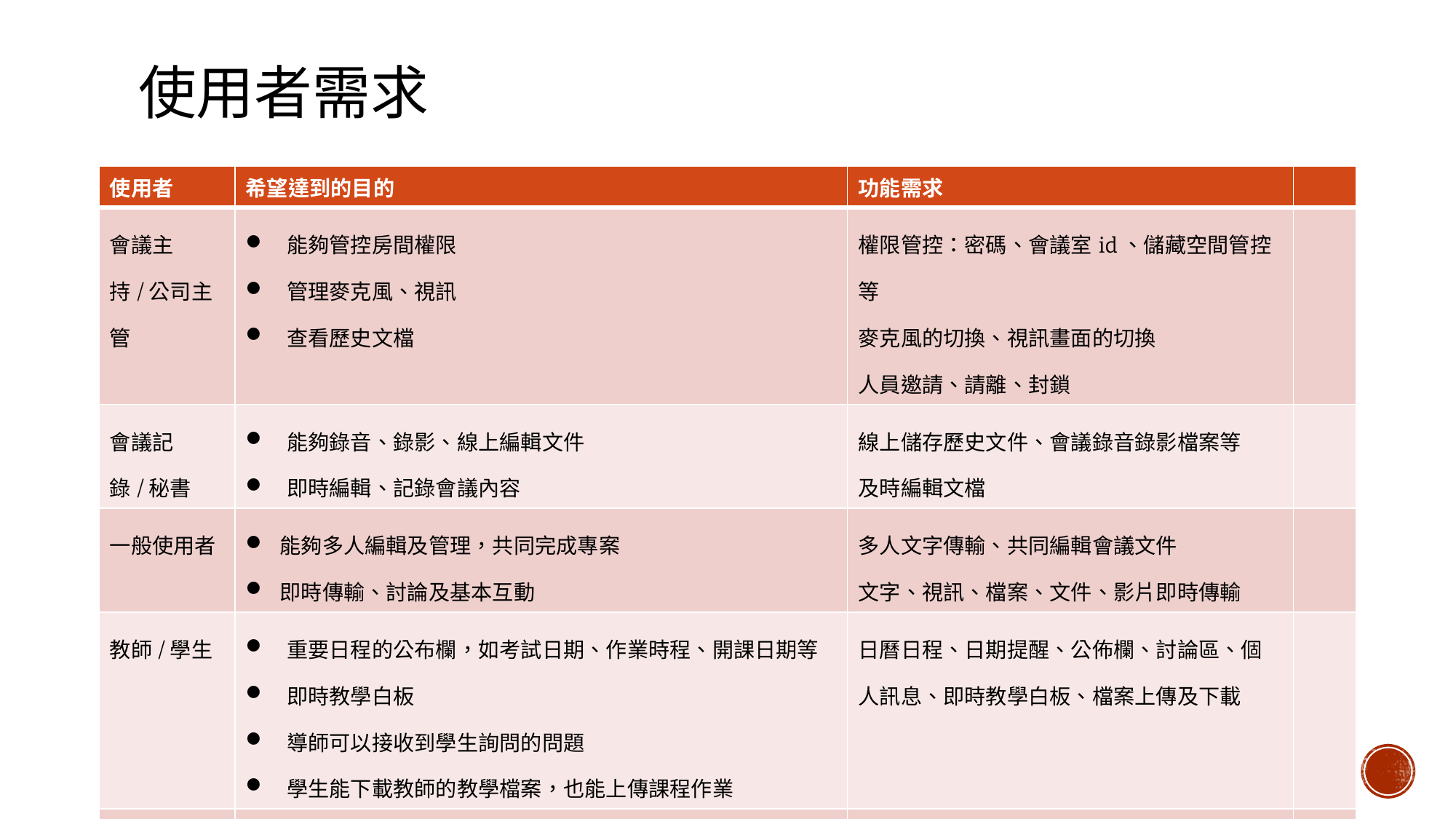

# 使用者需求
| 使用者 | 希望達到的目的 | 功能需求 |  |
| --- | --- | --- | --- |
| 會議主持/公司主管 | 能夠管控房間權限 管理麥克風、視訊 查看歷史文檔 | 權限管控：密碼、會議室id、儲藏空間管控等 麥克風的切換、視訊畫面的切換 人員邀請、請離、封鎖 |  |
| 會議記錄/秘書 | 能夠錄音、錄影、線上編輯文件 即時編輯、記錄會議內容 | 線上儲存歷史文件、會議錄音錄影檔案等 及時編輯文檔 |  |
| 一般使用者 | 能夠多人編輯及管理，共同完成專案 即時傳輸、討論及基本互動 | 多人文字傳輸、共同編輯會議文件 文字、視訊、檔案、文件、影片即時傳輸 |  |
| 教師/學生 | 重要日程的公布欄，如考試日期、作業時程、開課日期等 即時教學白板 導師可以接收到學生詢問的問題 學生能下載教師的教學檔案，也能上傳課程作業 | 日曆日程、日期提醒、公佈欄、討論區、個人訊息、即時教學白板、檔案上傳及下載 |  |
| 直播主 | 能和粉絲互動 預告自己的直播日程 | 個人表情包、動態圖片、多人訊息欄、廣告、斗內功能等 |  |